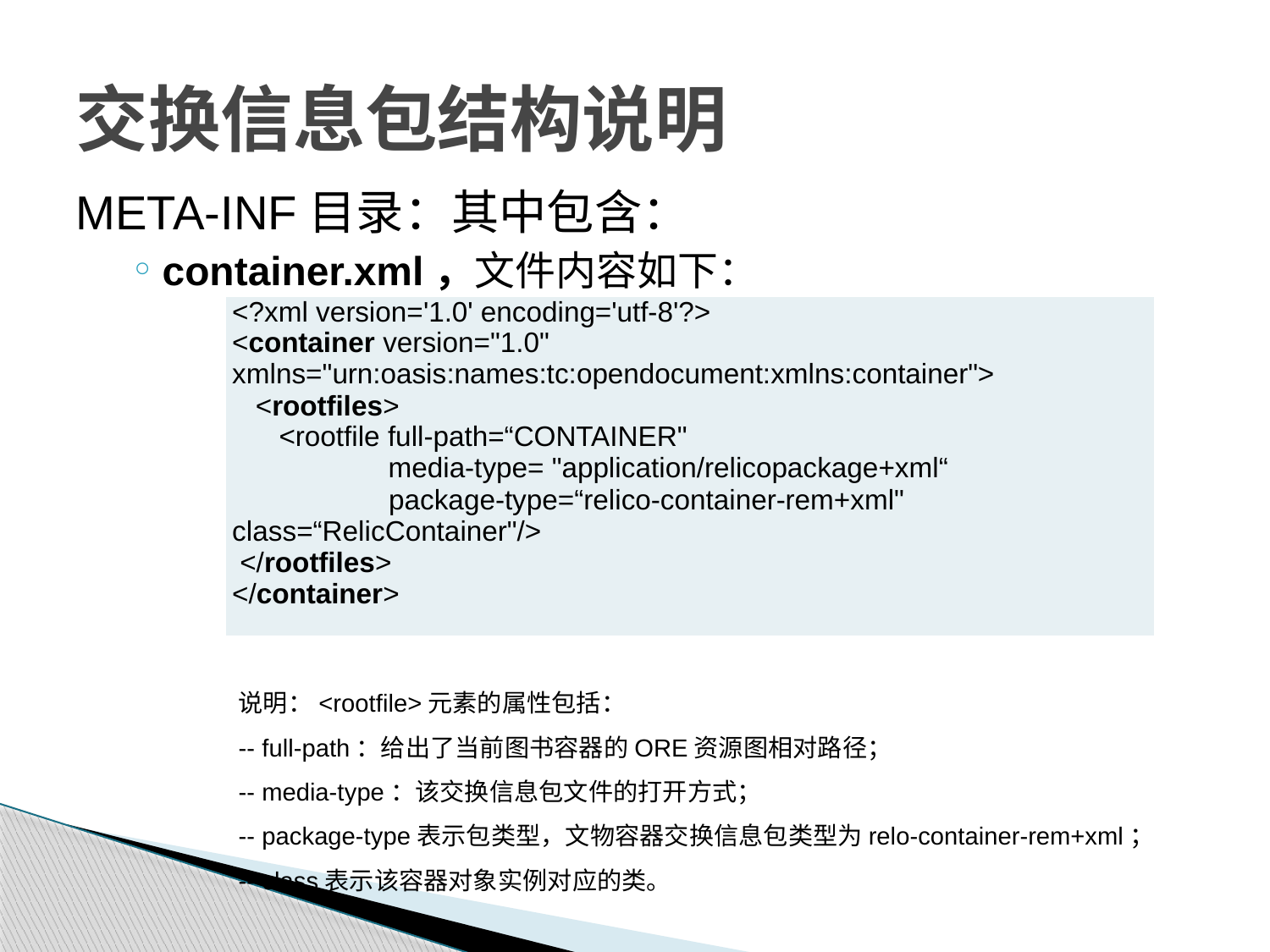

# 交换信息包结构说明
META-INF目录：其中包含：
container.xml，文件内容如下：

| <?xml version='1.0' encoding='utf-8'?> <container version="1.0" xmlns="urn:oasis:names:tc:opendocument:xmlns:container"> <rootfiles> <rootfile full-path=“CONTAINER" media-type= "application/relicopackage+xml“ package-type=“relico-container-rem+xml" class=“RelicContainer"/> </rootfiles> </container> |
| --- |
说明：<rootfile>元素的属性包括：
-- full-path：给出了当前图书容器的ORE资源图相对路径；
-- media-type：该交换信息包文件的打开方式；
-- package-type表示包类型，文物容器交换信息包类型为relo-container-rem+xml；
-- class表示该容器对象实例对应的类。